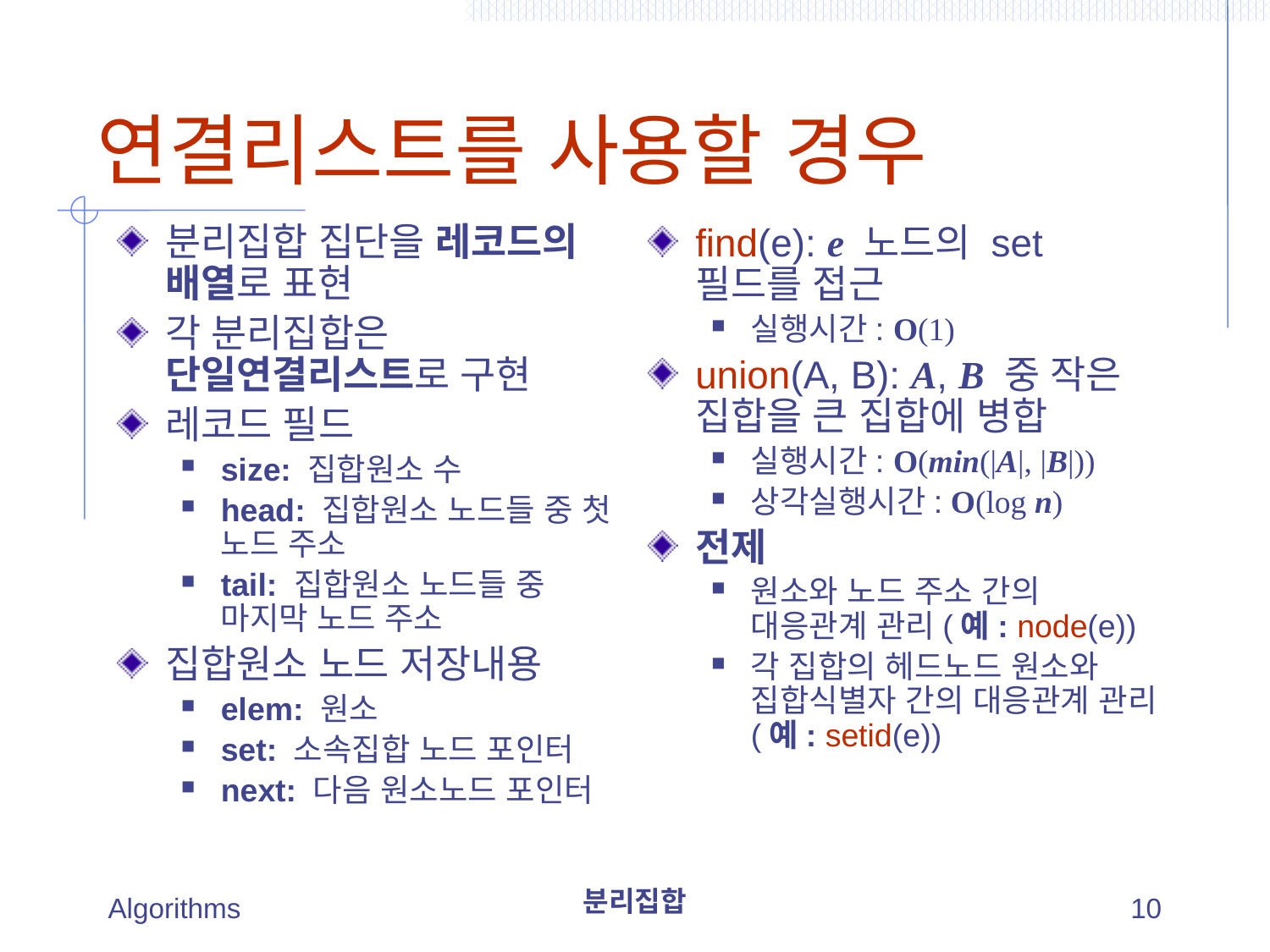

# 연결리스트를 사용할 경우
분리집합 집단을 레코드의 배열로 표현
각 분리집합은 단일연결리스트로 구현
레코드 필드
size: 집합원소 수
head: 집합원소 노드들 중 첫 노드 주소
tail: 집합원소 노드들 중 마지막 노드 주소
집합원소 노드 저장내용
elem: 원소
set: 소속집합 노드 포인터
next: 다음 원소노드 포인터
find(e): e 노드의 set 필드를 접근
실행시간: O(1)
union(A, B): A, B 중 작은 집합을 큰 집합에 병합
실행시간: O(min(|A|, |B|))
상각실행시간: O(log n)
전제
원소와 노드 주소 간의 대응관계 관리(예: node(e))
각 집합의 헤드노드 원소와 집합식별자 간의 대응관계 관리(예: setid(e))
Algorithms
분리집합
10